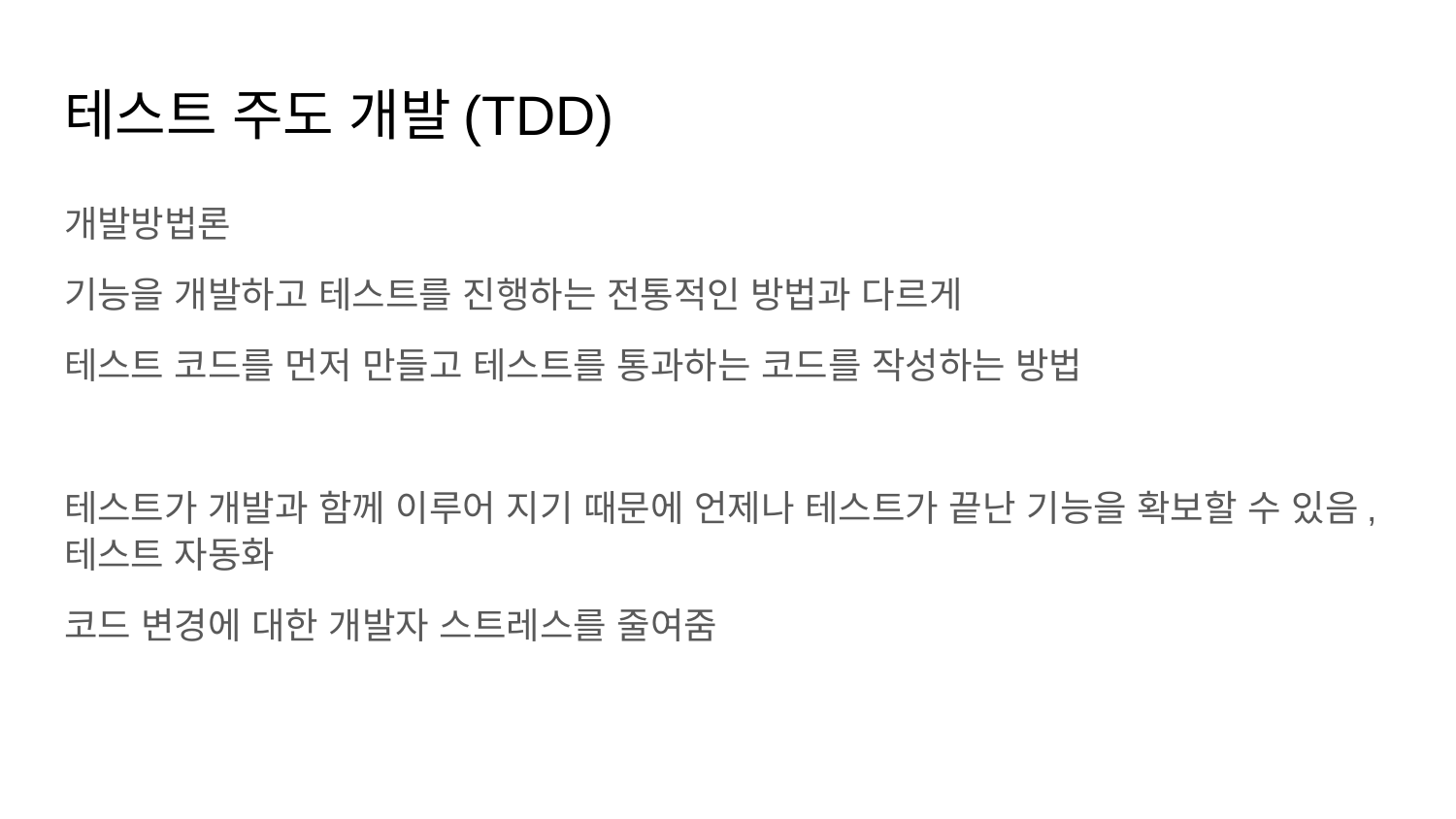

# 테스트 주도 개발(TDD)
개발방법론
기능을 개발하고 테스트를 진행하는 전통적인 방법과 다르게
테스트 코드를 먼저 만들고 테스트를 통과하는 코드를 작성하는 방법

테스트가 개발과 함께 이루어 지기 때문에 언제나 테스트가 끝난 기능을 확보할 수 있음, 테스트 자동화
코드 변경에 대한 개발자 스트레스를 줄여줌